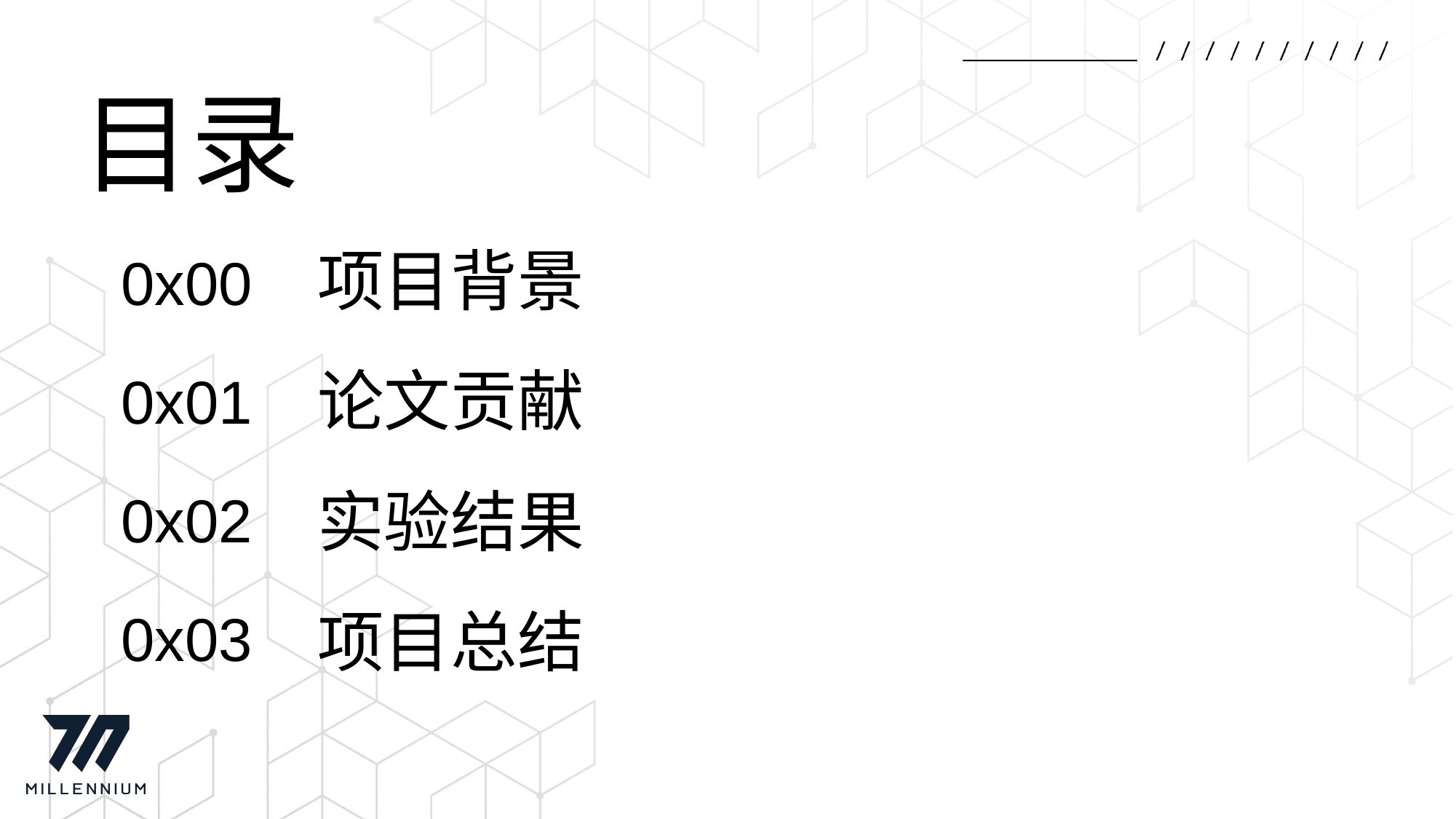

# 目录
0x00
0x01
0x02
0x03
项目背景
论文贡献
实验结果
项目总结